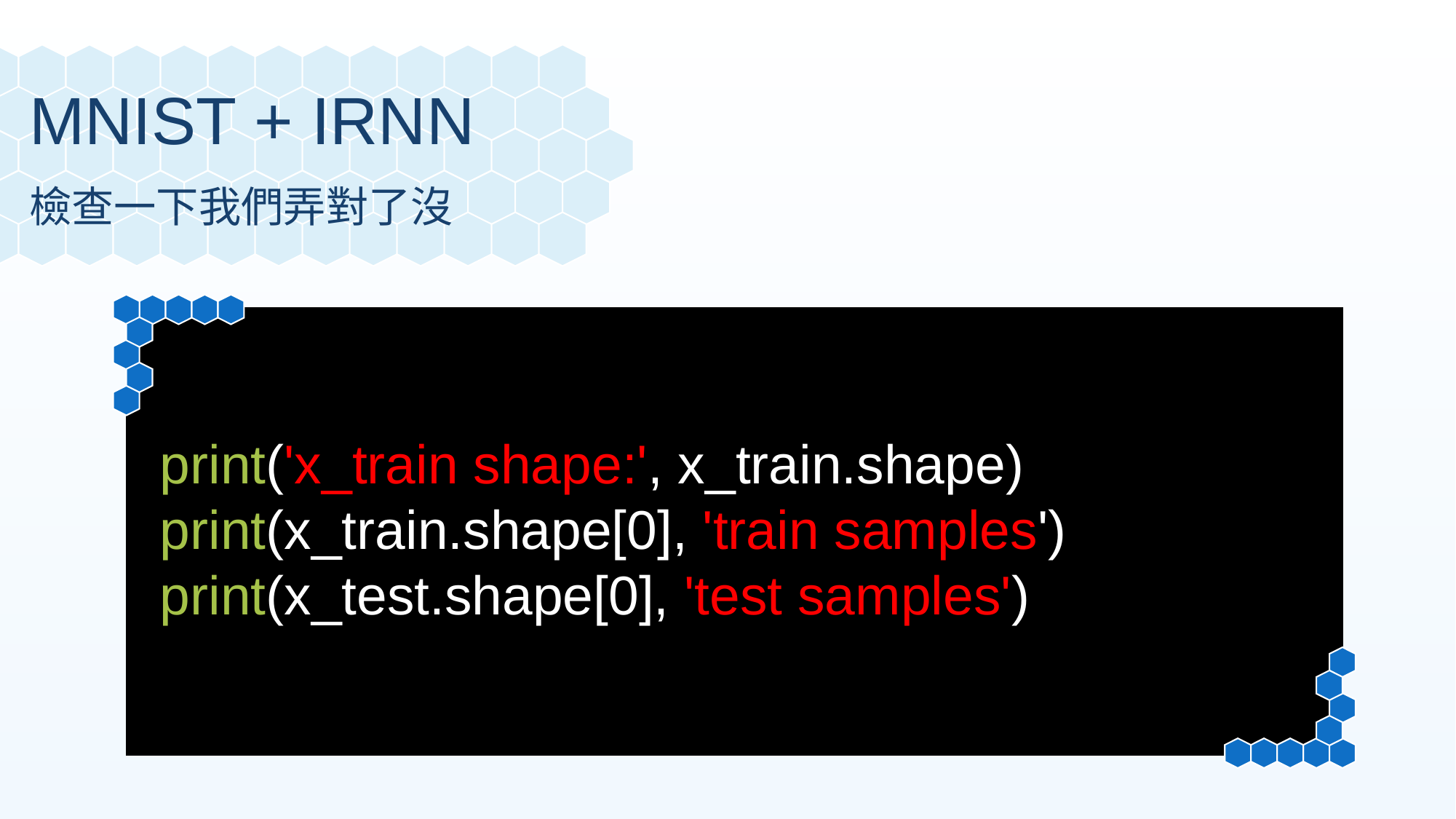

MNIST + IRNN
檢查一下我們弄對了沒

print('x_train shape:', x_train.shape)
print(x_train.shape[0], 'train samples')
print(x_test.shape[0], 'test samples')